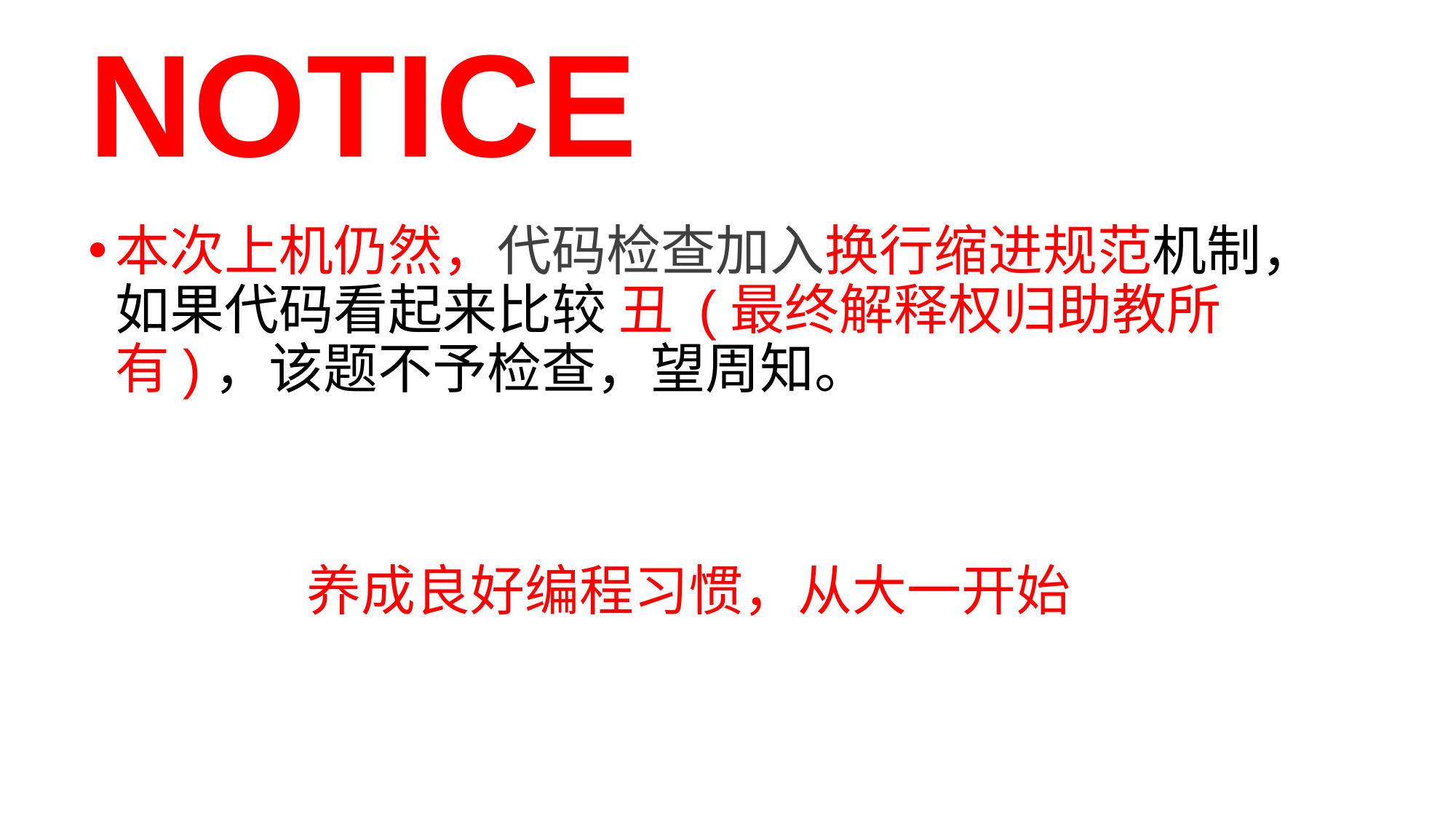

# NOTICE
本次上机仍然，代码检查加入换行缩进规范机制，如果代码看起来比较 丑 (最终解释权归助教所有)，该题不予检查，望周知。

		养成良好编程习惯，从大一开始